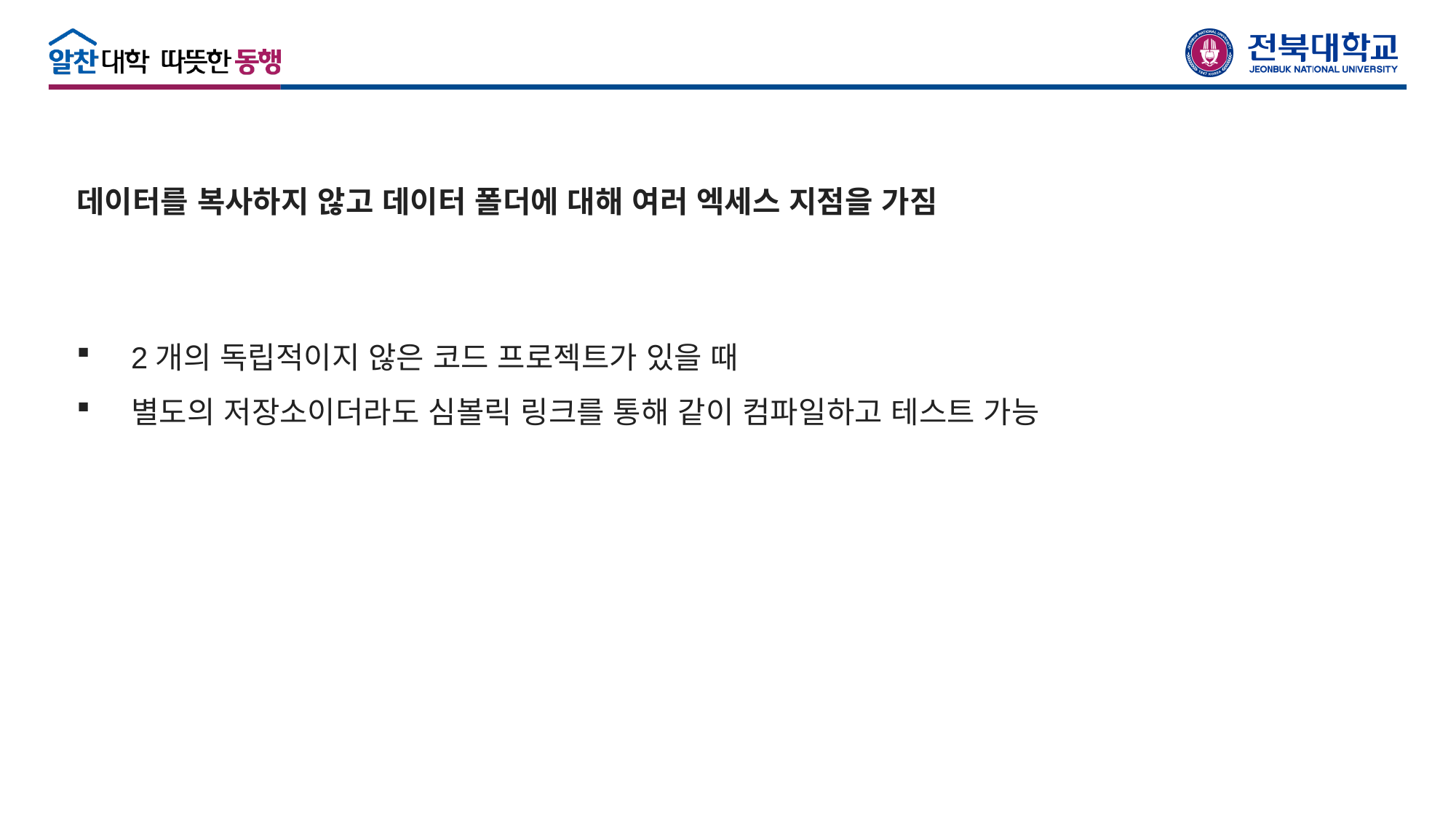

데이터를 복사하지 않고 데이터 폴더에 대해 여러 엑세스 지점을 가짐

2개의 독립적이지 않은 코드 프로젝트가 있을 때
별도의 저장소이더라도 심볼릭 링크를 통해 같이 컴파일하고 테스트 가능